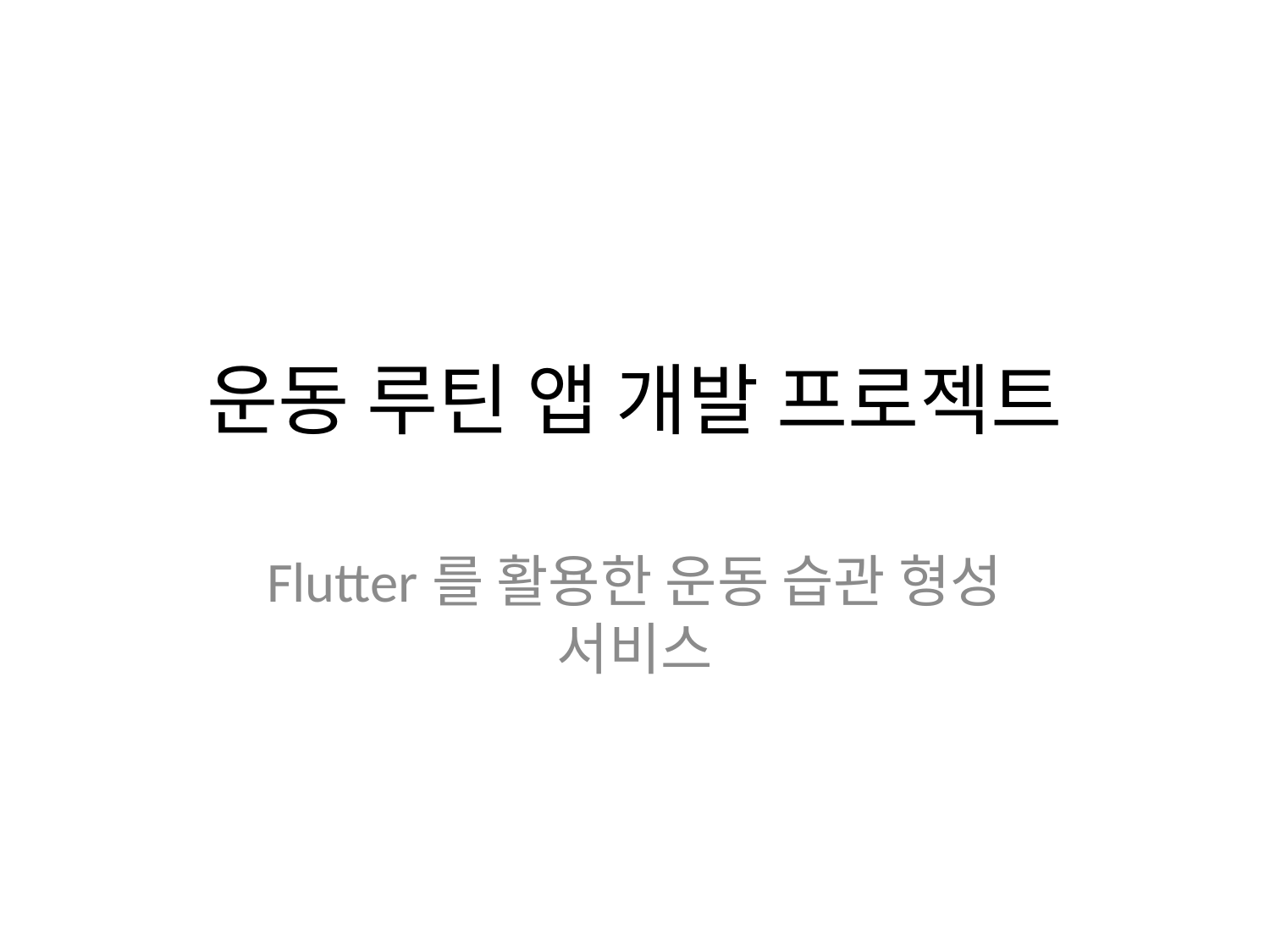

# 운동 루틴 앱 개발 프로젝트
Flutter를 활용한 운동 습관 형성 서비스